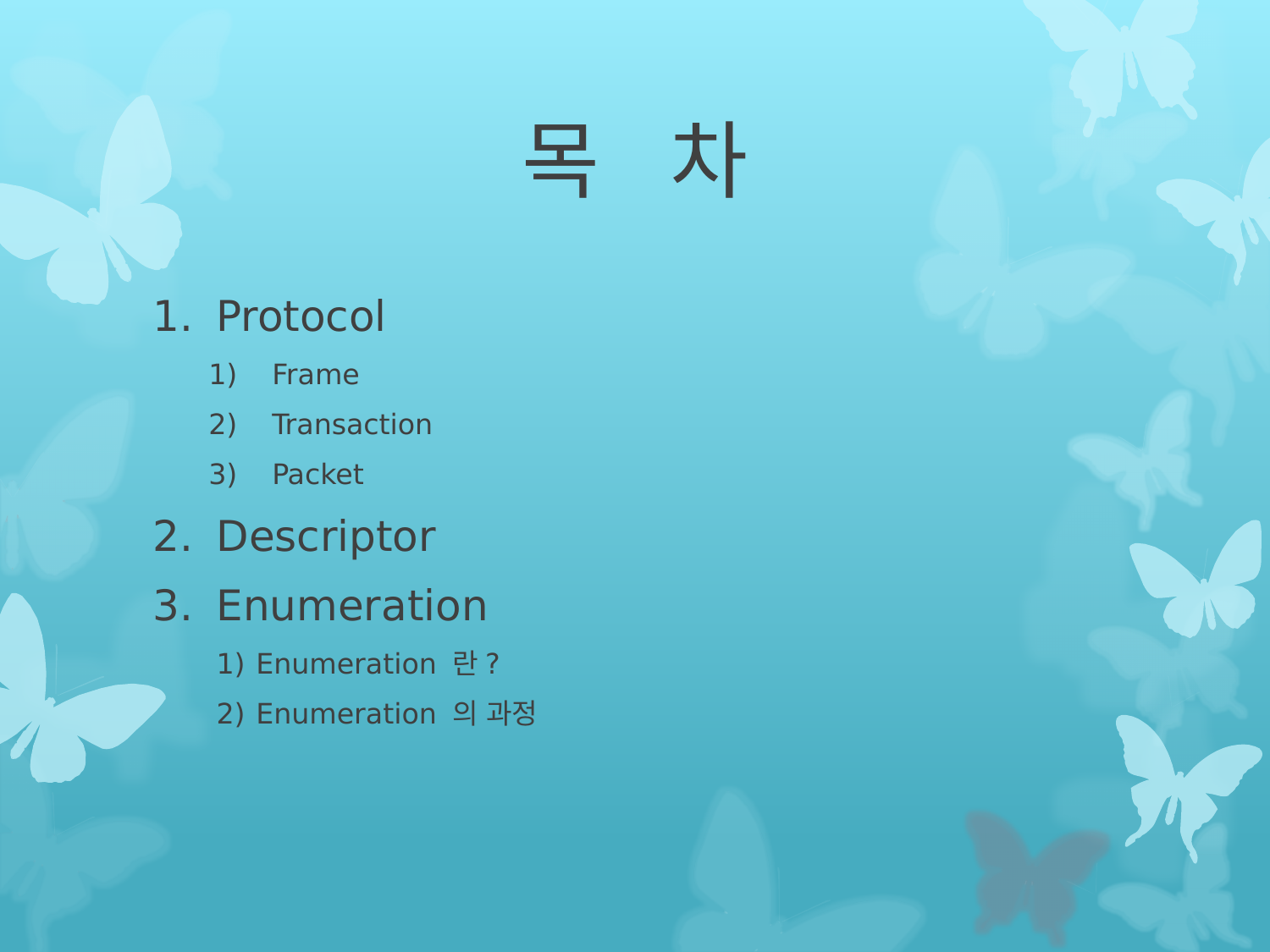

# 목   차
Protocol
Frame
Transaction
Packet
Descriptor
Enumeration
Enumeration 란?
Enumeration 의 과정